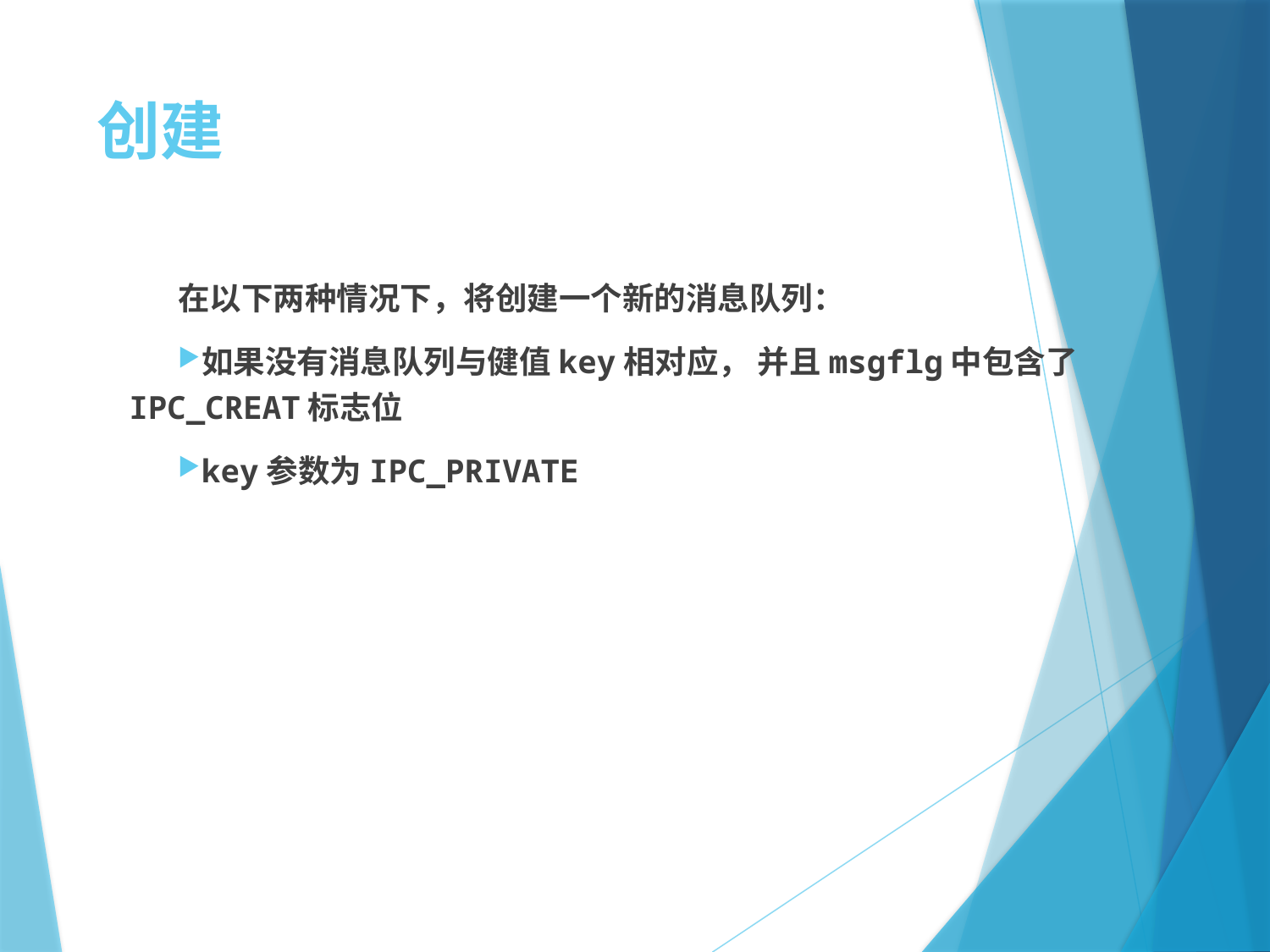

# 创建
在以下两种情况下，将创建一个新的消息队列：
如果没有消息队列与健值key相对应， 并且msgflg中包含了IPC_CREAT标志位
key参数为IPC_PRIVATE